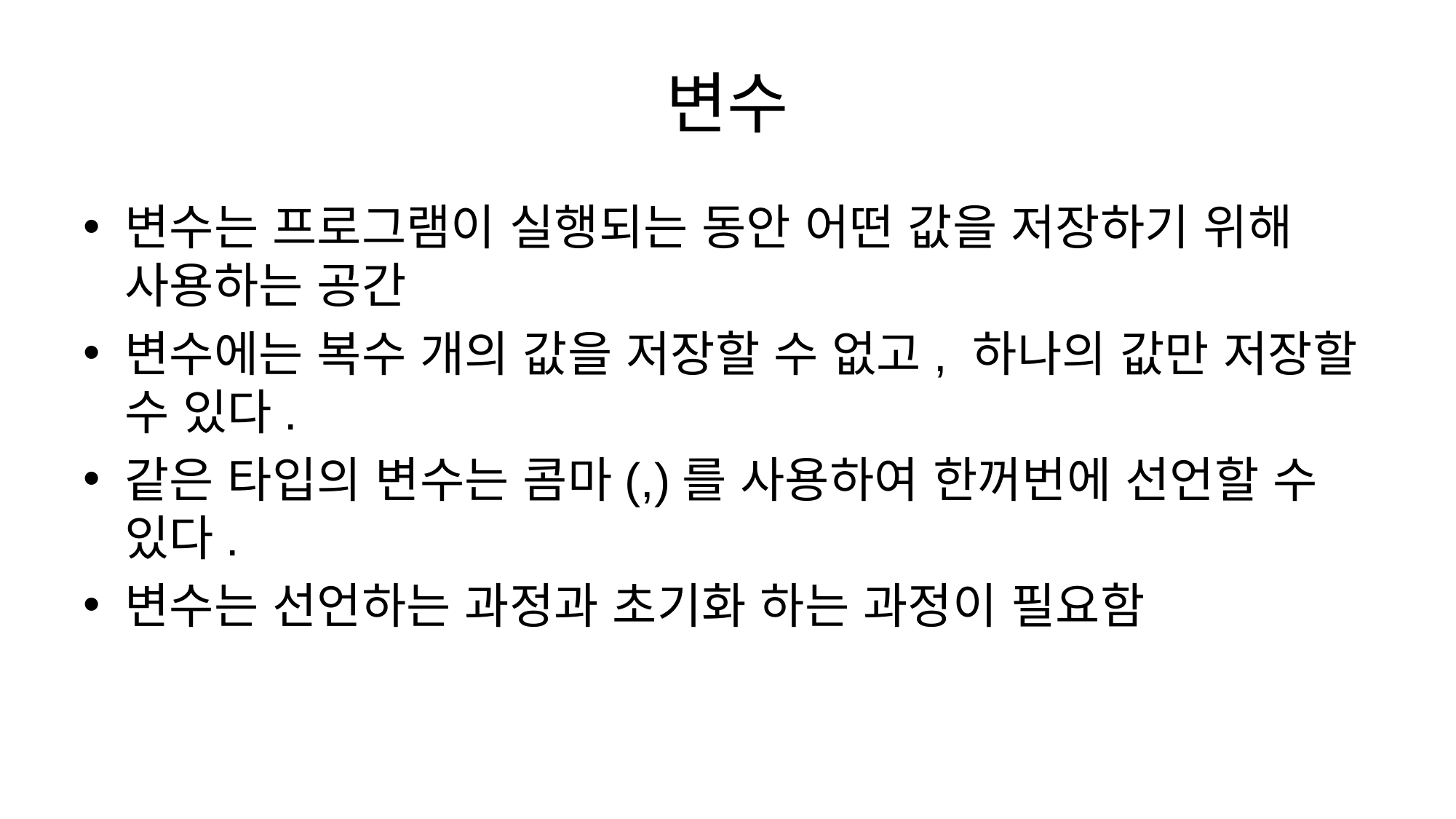

# 변수
변수는 프로그램이 실행되는 동안 어떤 값을 저장하기 위해 사용하는 공간
변수에는 복수 개의 값을 저장할 수 없고, 하나의 값만 저장할 수 있다.
같은 타입의 변수는 콤마(,)를 사용하여 한꺼번에 선언할 수 있다.
변수는 선언하는 과정과 초기화 하는 과정이 필요함